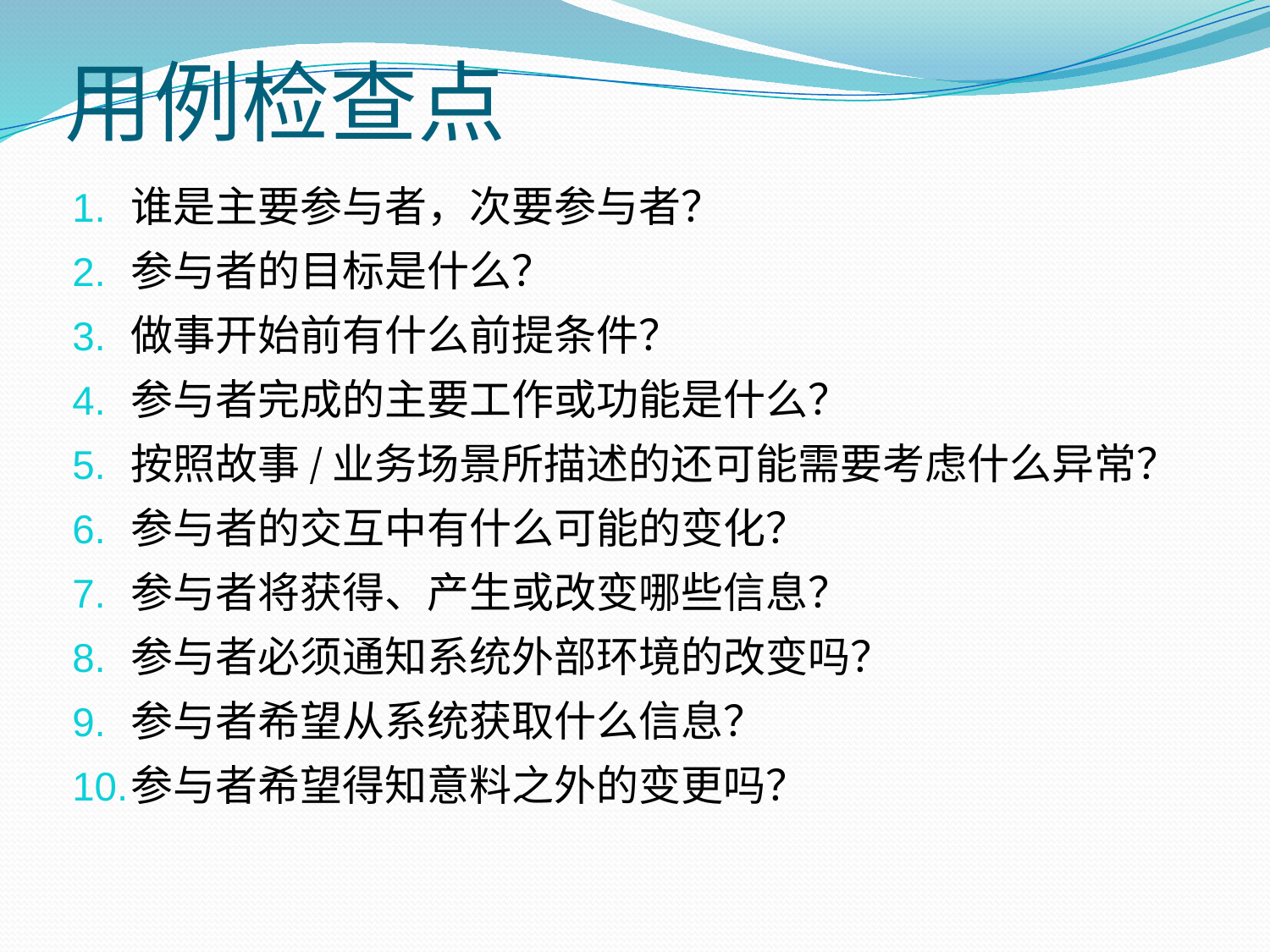

用例检查点
谁是主要参与者，次要参与者？
参与者的目标是什么？
做事开始前有什么前提条件？
参与者完成的主要工作或功能是什么？
按照故事/业务场景所描述的还可能需要考虑什么异常？
参与者的交互中有什么可能的变化？
参与者将获得、产生或改变哪些信息？
参与者必须通知系统外部环境的改变吗？
参与者希望从系统获取什么信息？
参与者希望得知意料之外的变更吗？